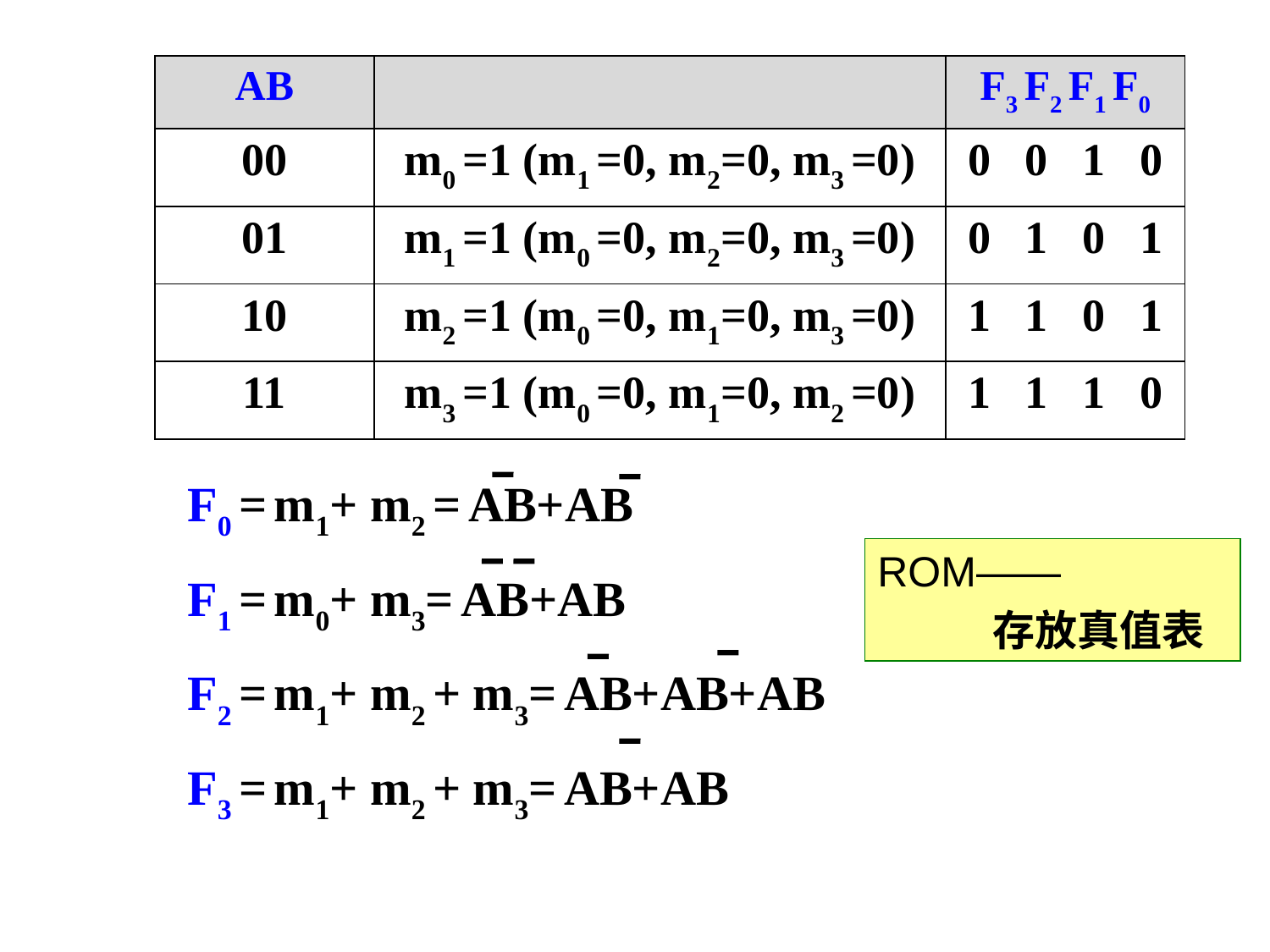

| AB |  | F3 F2 F1 F0 |
| --- | --- | --- |
| 00 | m0 =1 (m1 =0, m2=0, m3 =0) | 0 0 1 0 |
| 01 | m1 =1 (m0 =0, m2=0, m3 =0) | 0 1 0 1 |
| 10 | m2 =1 (m0 =0, m1=0, m3 =0) | 1 1 0 1 |
| 11 | m3 =1 (m0 =0, m1=0, m2 =0) | 1 1 1 0 |

F0 = m1+ m2 = AB+AB
F1 = m0+ m3= AB+AB
F2 = m1+ m2 + m3= AB+AB+AB
F3 = m1+ m2 + m3= AB+AB

ROM——
           存放真值表